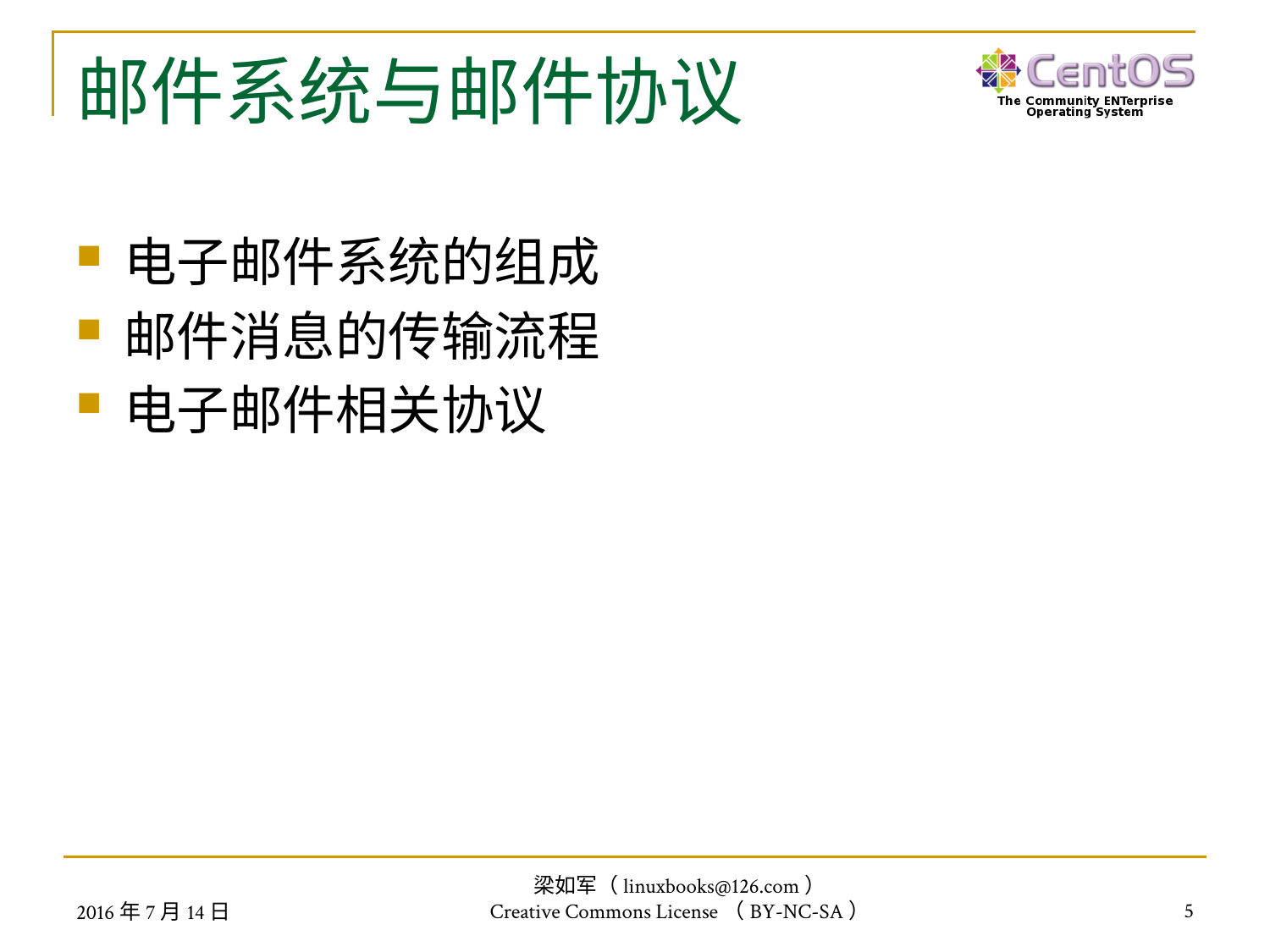

# 邮件系统与邮件协议
电子邮件系统的组成
邮件消息的传输流程
电子邮件相关协议
梁如军（linuxbooks@126.com）
Creative Commons License（BY-NC-SA）
2016年7月14日
5